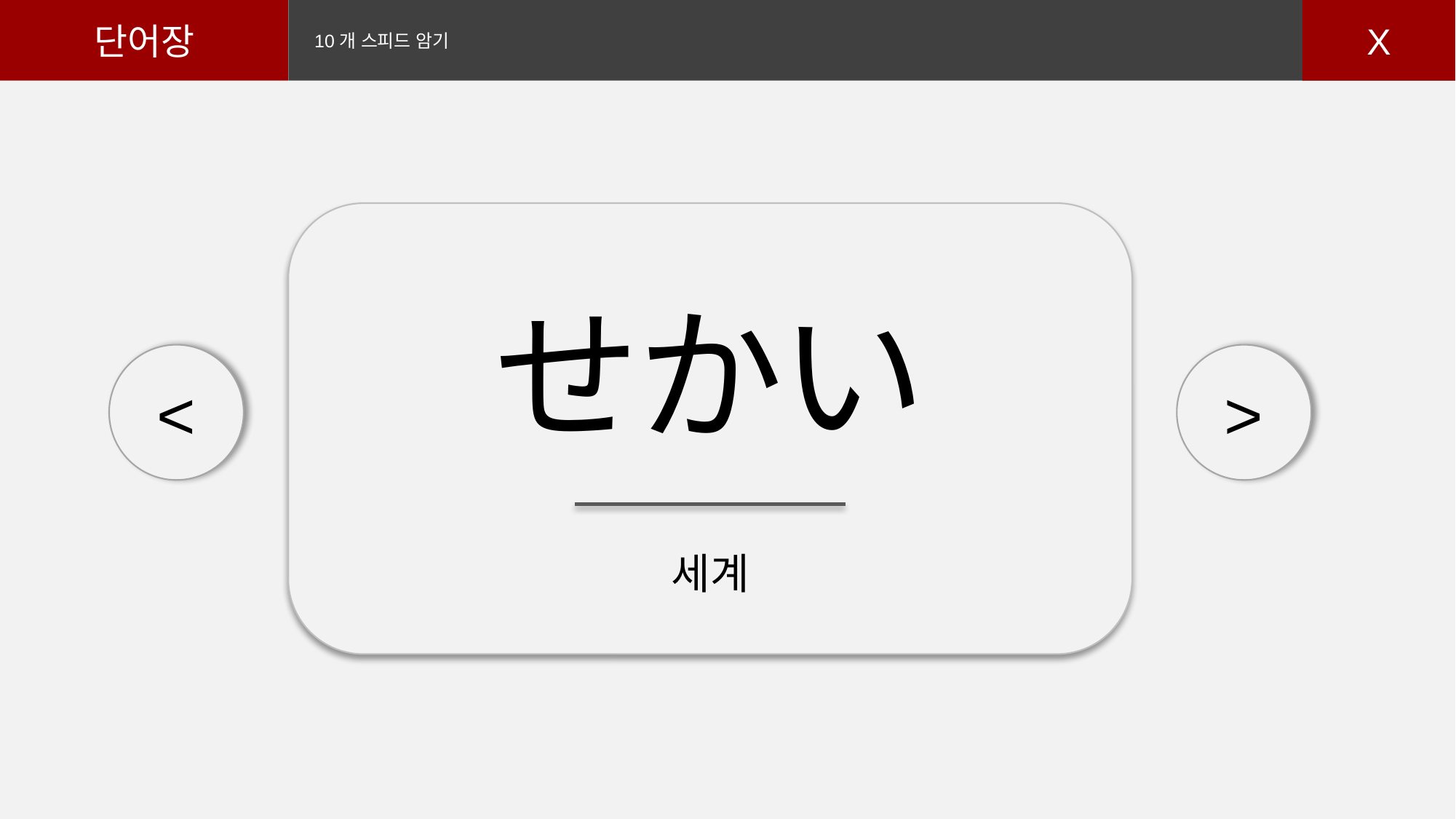

단어장
   10개 스피드 암기
X

せかい
<
>
세계